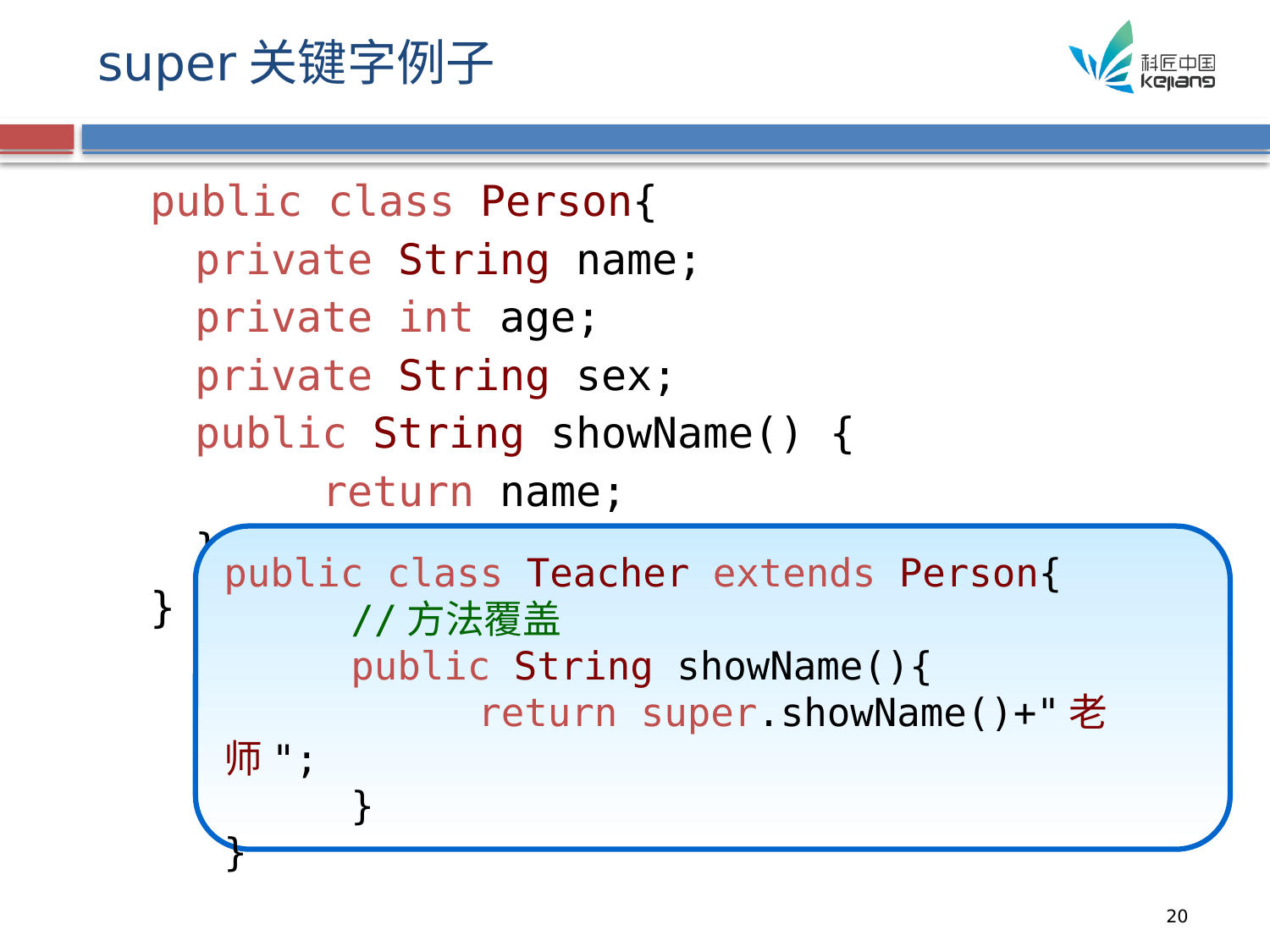

# super关键字例子
public class Person{
	private String name;
	private int age;
	private String sex;
	public String showName() {
		return name;
	}
}
public class Teacher extends Person{
	//方法覆盖
	public String showName(){
		return super.showName()+"老师";
	}
}
20